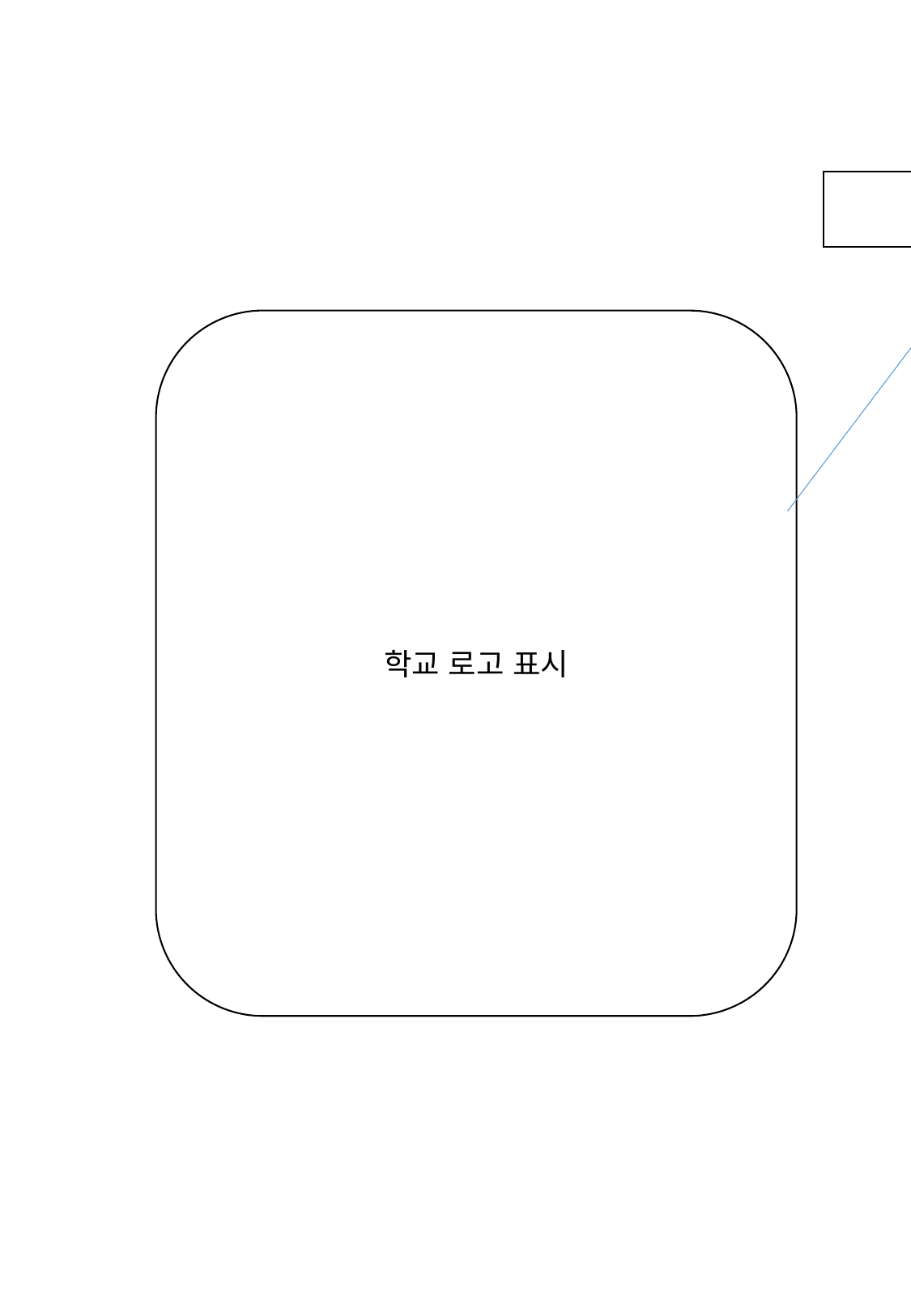

인트로 2
계속 : 3
학교 로고 표시
학교 로고 표시 여부는
회의 후 결정하도록 함.
(학교 로고가 게임에
악영향을 끼친다면
빼도록)